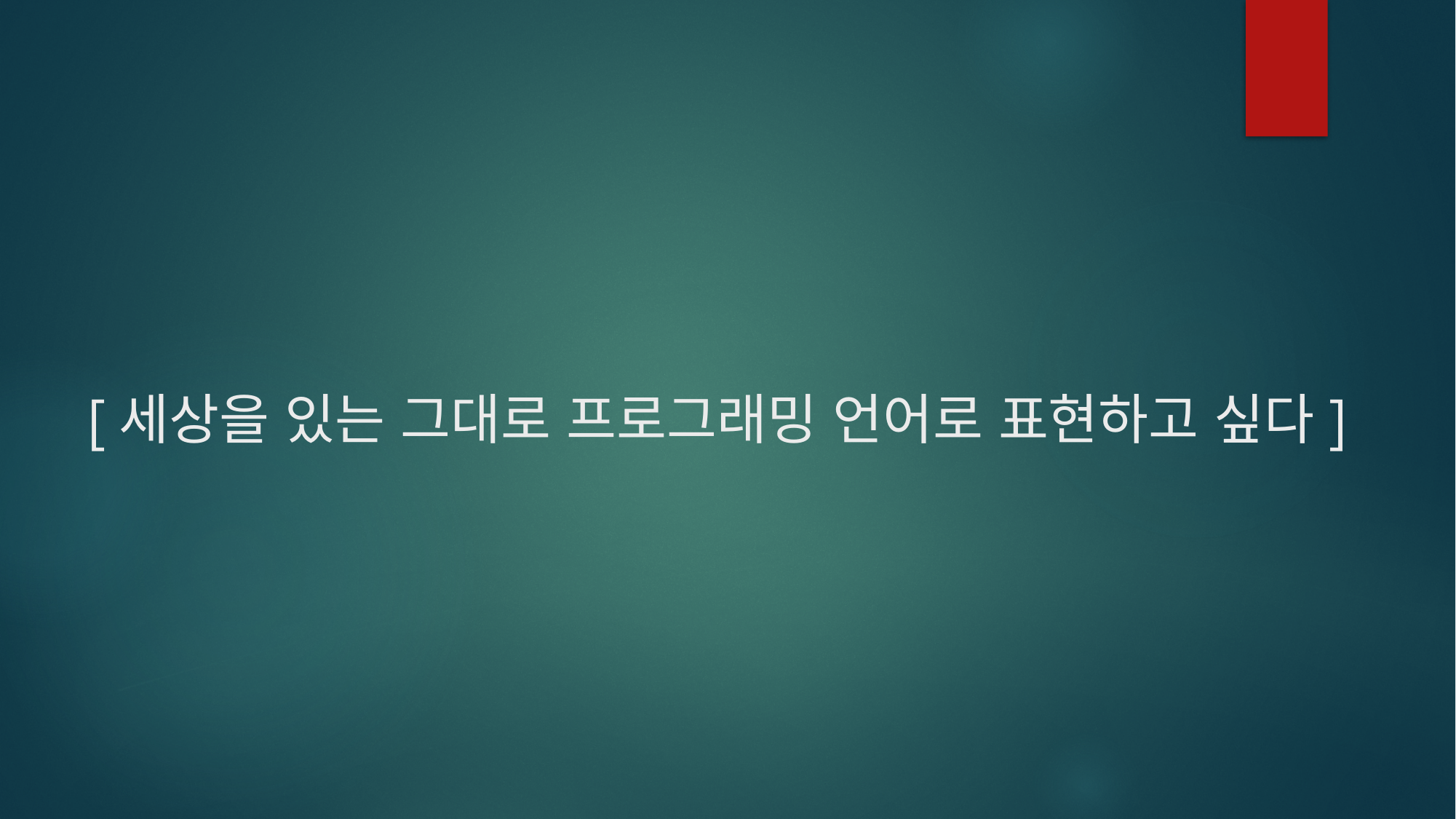

# [세상을 있는 그대로 프로그래밍 언어로 표현하고 싶다]